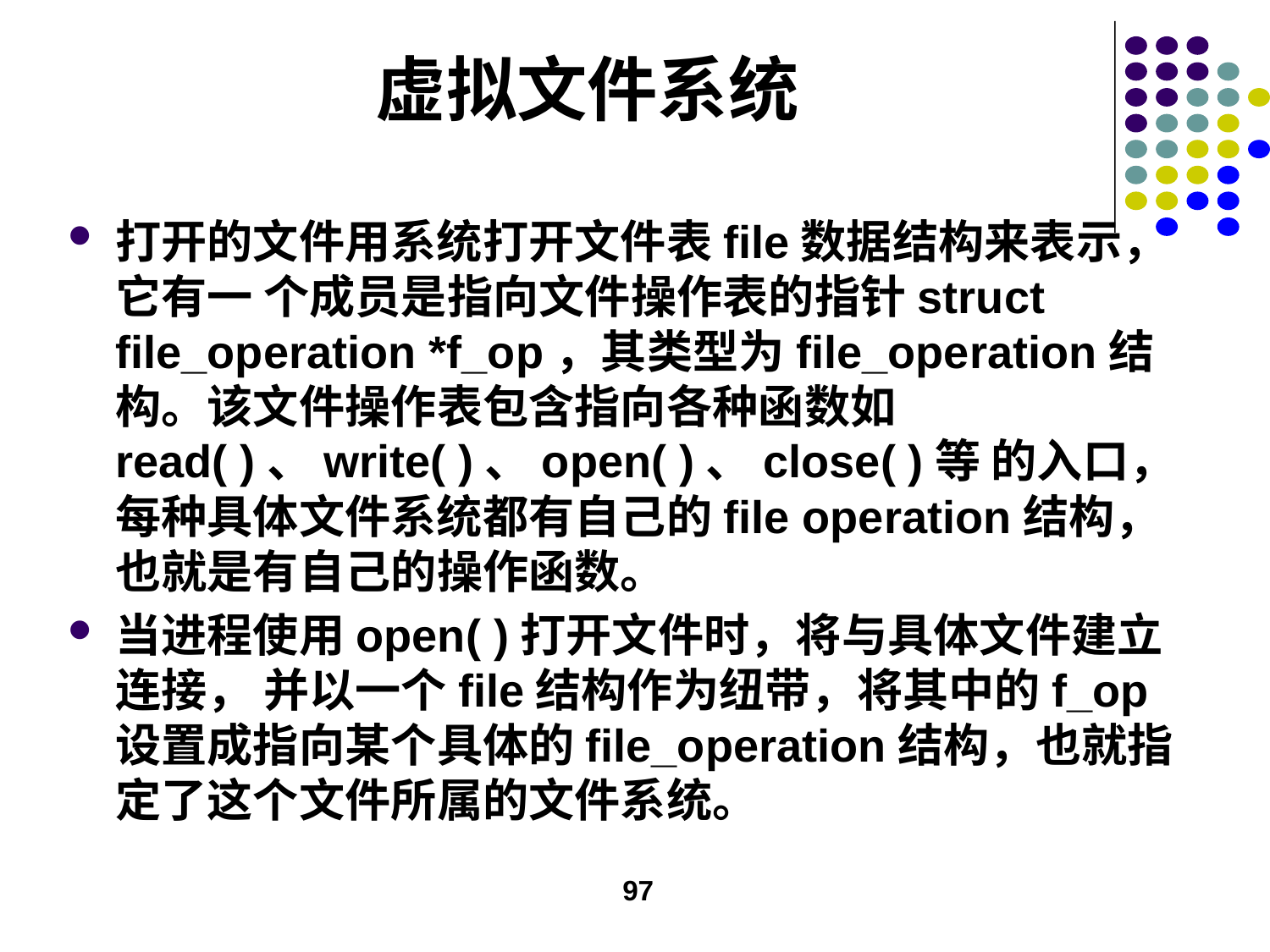

# 虚拟文件系统
打开的文件用系统打开文件表file数据结构来表示，它有一 个成员是指向文件操作表的指针struct file_operation *f_op，其类型为file_operation结构。该文件操作表包含指向各种函数如read( )、write( )、open( )、close( )等 的入口，每种具体文件系统都有自己的file operation结构， 也就是有自己的操作函数。
当进程使用open( )打开文件时，将与具体文件建立连接， 并以一个file结构作为纽带，将其中的f_op设置成指向某个具体的file_operation结构，也就指定了这个文件所属的文件系统。
97